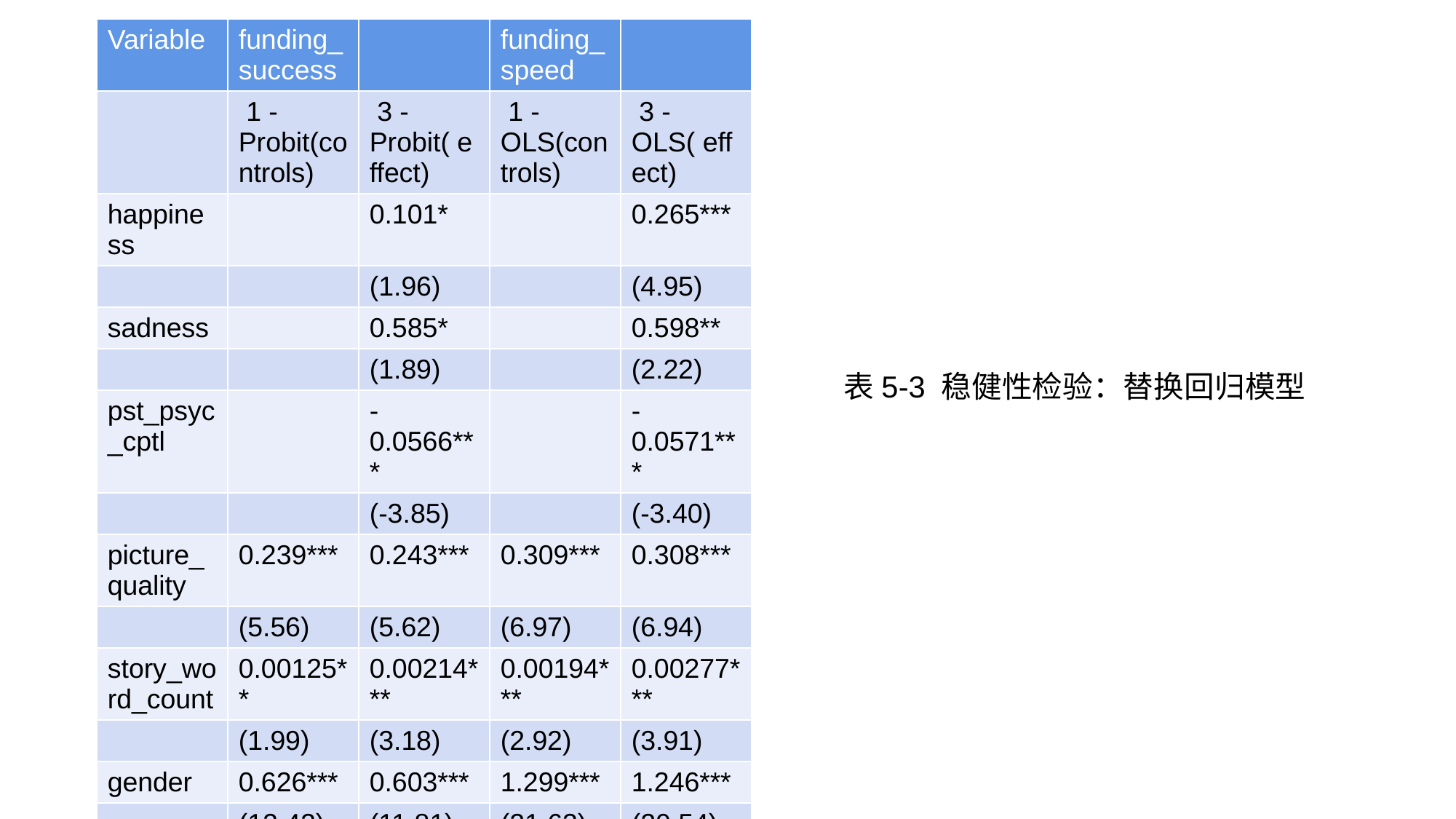

| Variable | funding\_success |  | funding\_speed |  |
| --- | --- | --- | --- | --- |
|  | 1 - Probit(controls) | 3 - Probit( effect) | 1 - OLS(controls) | 3 - OLS( effect) |
| happiness |  | 0.101\* |  | 0.265\*\*\* |
|  |  | (1.96) |  | (4.95) |
| sadness |  | 0.585\* |  | 0.598\*\* |
|  |  | (1.89) |  | (2.22) |
| pst\_psyc\_cptl |  | -0.0566\*\*\* |  | -0.0571\*\*\* |
|  |  | (-3.85) |  | (-3.40) |
| picture\_quality | 0.239\*\*\* | 0.243\*\*\* | 0.309\*\*\* | 0.308\*\*\* |
|  | (5.56) | (5.62) | (6.97) | (6.94) |
| story\_word\_count | 0.00125\*\* | 0.00214\*\*\* | 0.00194\*\*\* | 0.00277\*\*\* |
|  | (1.99) | (3.18) | (2.92) | (3.91) |
| gender | 0.626\*\*\* | 0.603\*\*\* | 1.299\*\*\* | 1.246\*\*\* |
|  | (12.42) | (11.81) | (21.63) | (20.54) |
| group\_borrower | 1.895\*\*\* | 1.815\*\*\* | 1.193\*\*\* | 1.066\*\*\* |
|  | (4.07) | (3.85) | (5.46) | (4.87) |
| annual\_income | -0.281\*\*\* | -0.286\*\*\* | -0.329\*\*\* | -0.345\*\*\* |
|  | (-4.94) | (-4.98) | (-5.83) | (-6.10) |
| partner\_risk | -0.0504\* | -0.0686\*\* | -0.0119 | -0.0287 |
|  | (-1.82) | (-2.43) | (-0.45) | (-1.07) |
| loan\_amount | -0.810\*\*\* | -0.807\*\*\* | -0.486\*\*\* | -0.486\*\*\* |
|  | (-20.91) | (-20.78) | (-13.93) | (-13.93) |
| loan\_term | -0.0424\*\*\* | -0.0411\*\*\* | -0.101\*\*\* | -0.1000\*\*\* |
|  | (-11.72) | (-11.26) | (-23.05) | (-22.69) |
| repayment\_schedule | -0.119 | -0.129 | -0.414\*\*\* | -0.392\*\*\* |
|  | (-0.96) | (-1.04) | (-3.02) | (-2.87) |
| continenta |  |  |  |  |
| sectorb |  |  |  |  |
| \_cons | 8.310\*\*\* | 8.343\*\*\* | 9.862\*\*\* | 9.942\*\*\* |
|  | (16.76) | (16.68) | (20.88) | (21.01) |
| pseudo R2 | 0.257 | 0.261 |  |  |
| Log likelihood | -2250.2 | -2239.7 | -18497.7 | -18478.7 |
| 2 | 1557.6 | 1578.6 |  |  |
| p | 1.2e-315 | 2.0e-317 | 0 | 0 |
表5-3 稳健性检验：替换回归模型